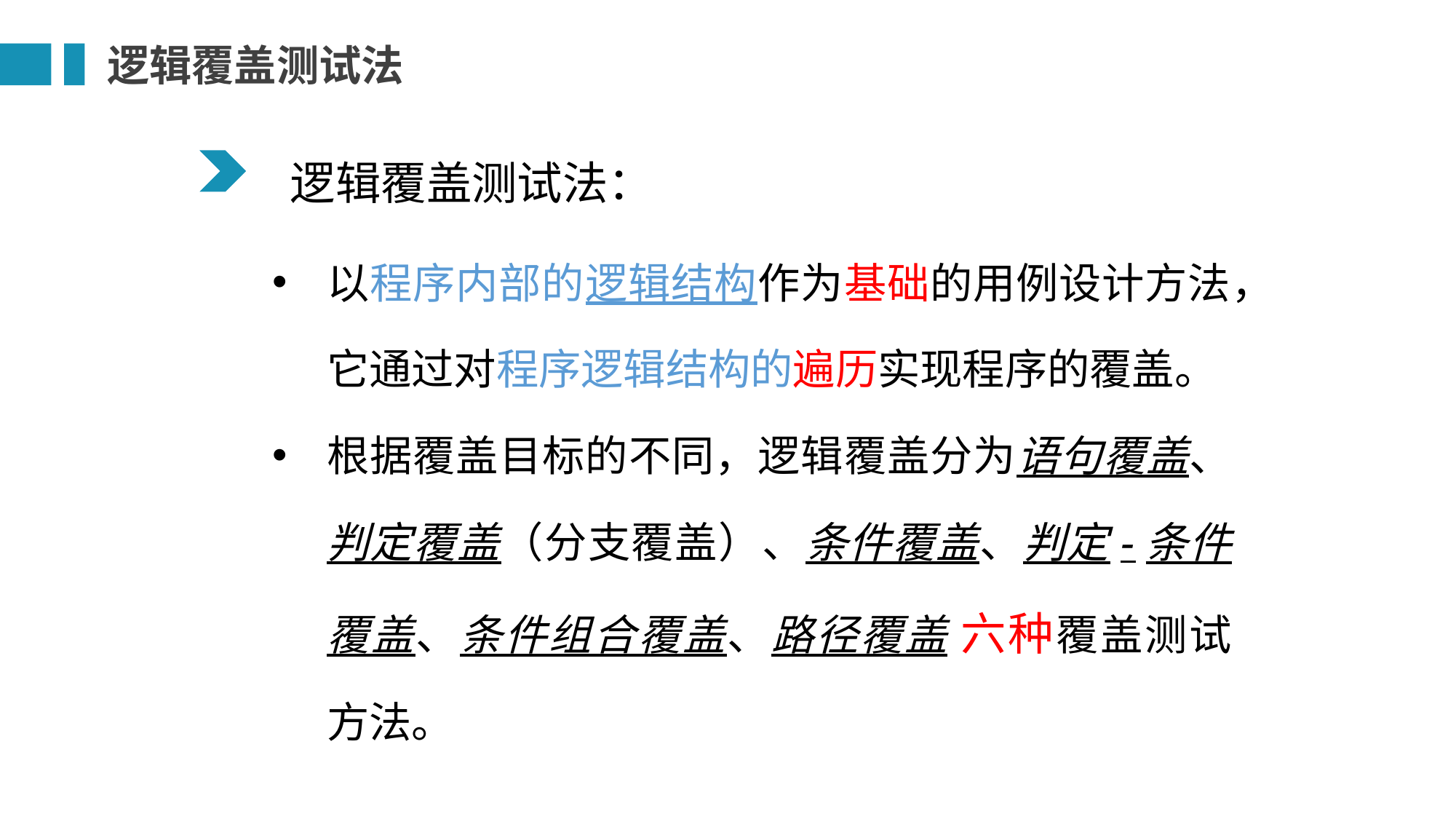

逻辑覆盖测试法

逻辑覆盖测试法：

以程序内部的逻辑结构作为基础的用例设计方法，它通过对程序逻辑结构的遍历实现程序的覆盖。
根据覆盖目标的不同，逻辑覆盖分为语句覆盖、判定覆盖（分支覆盖）、条件覆盖、判定-条件覆盖、条件组合覆盖、路径覆盖 六种覆盖测试方法。
42